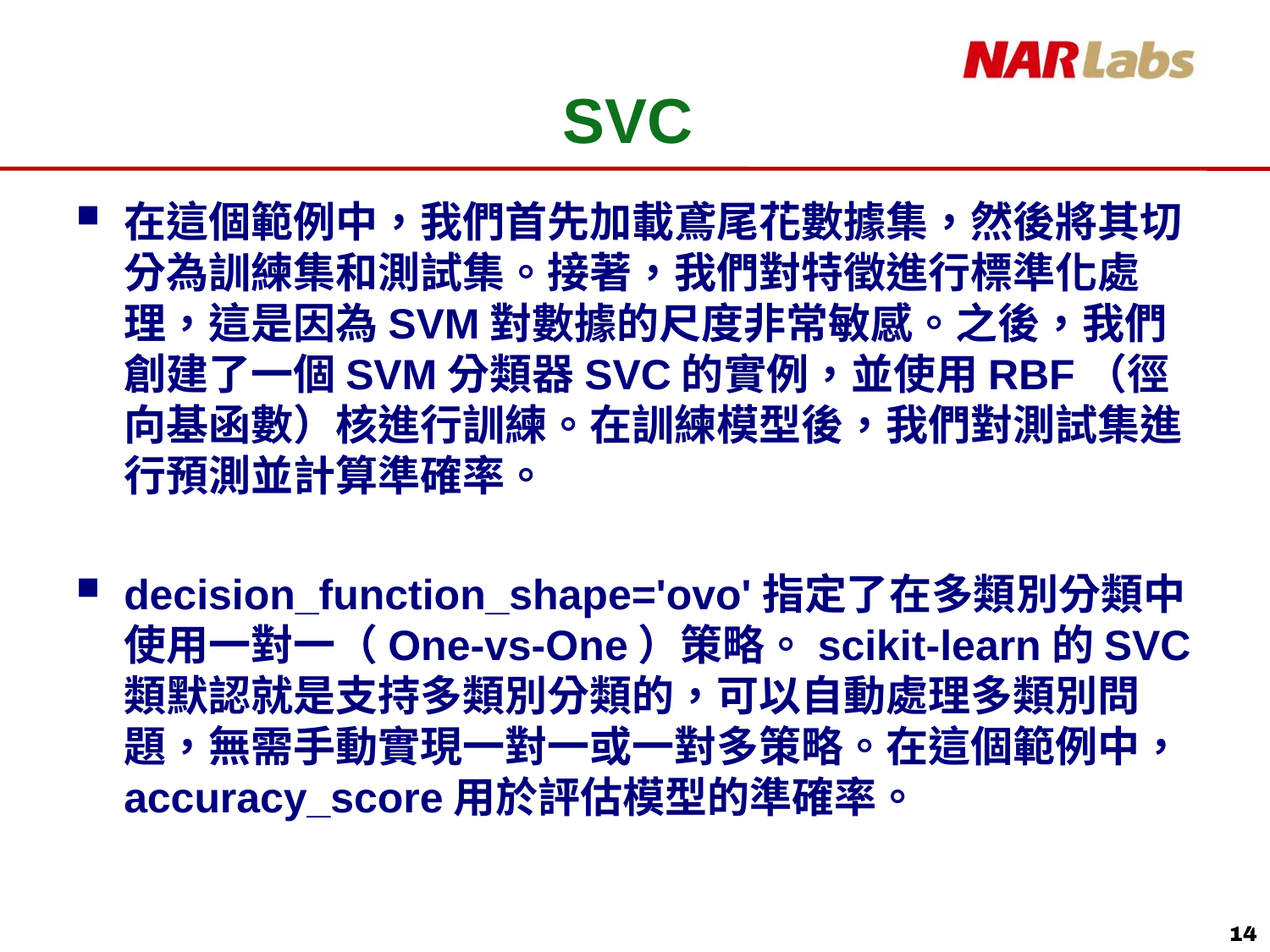

# SVC
在這個範例中，我們首先加載鳶尾花數據集，然後將其切分為訓練集和測試集。接著，我們對特徵進行標準化處理，這是因為SVM對數據的尺度非常敏感。之後，我們創建了一個SVM分類器SVC的實例，並使用RBF（徑向基函數）核進行訓練。在訓練模型後，我們對測試集進行預測並計算準確率。

decision_function_shape='ovo'指定了在多類別分類中使用一對一（One-vs-One）策略。scikit-learn的SVC類默認就是支持多類別分類的，可以自動處理多類別問題，無需手動實現一對一或一對多策略。在這個範例中，accuracy_score用於評估模型的準確率。
14